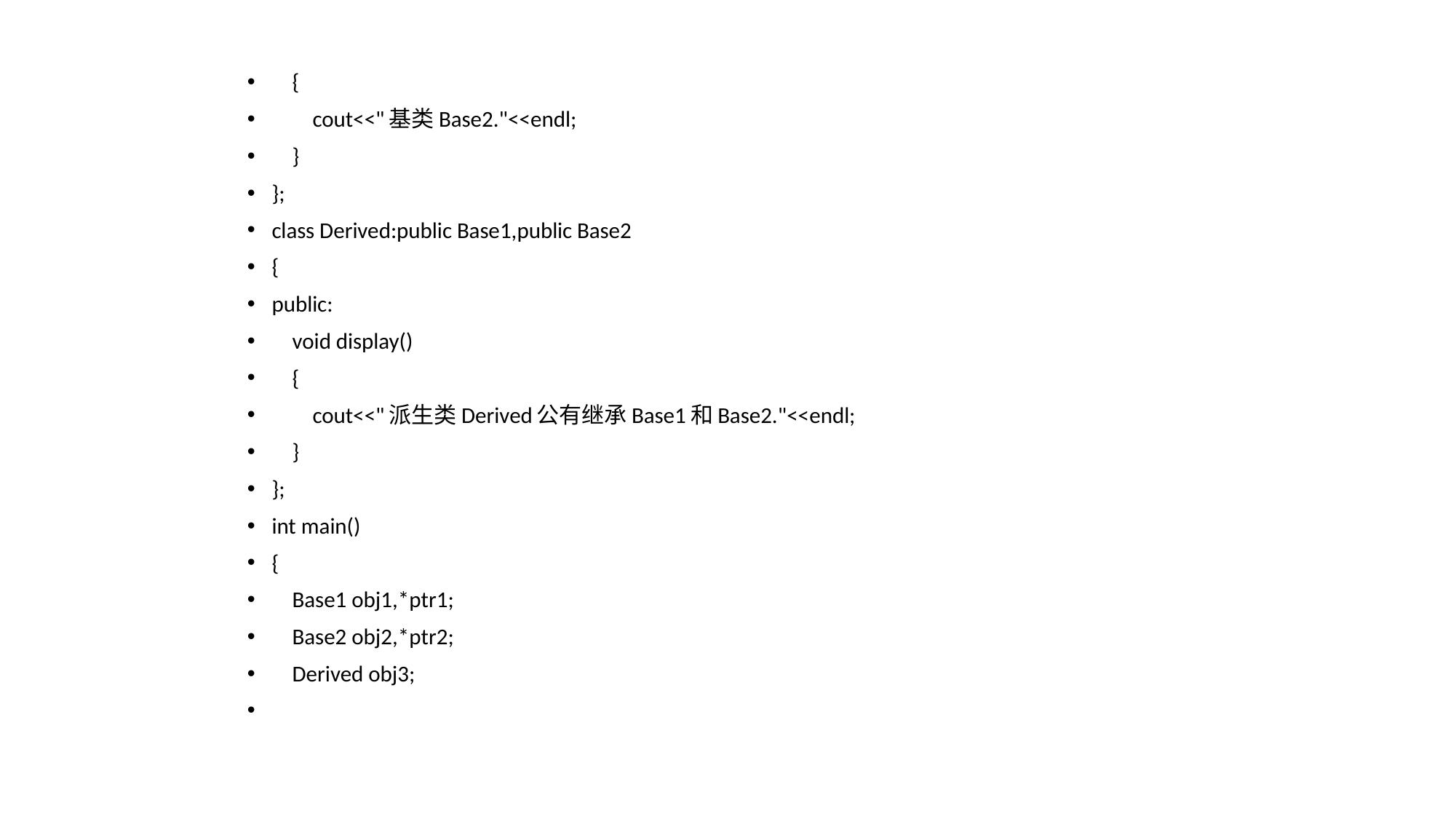

{
        cout<<"基类Base2."<<endl;
    }
};
class Derived:public Base1,public Base2
{
public:
    void display()
    {
        cout<<"派生类Derived公有继承Base1和Base2."<<endl;
    }
};
int main()
{
    Base1 obj1,*ptr1;
    Base2 obj2,*ptr2;
    Derived obj3;